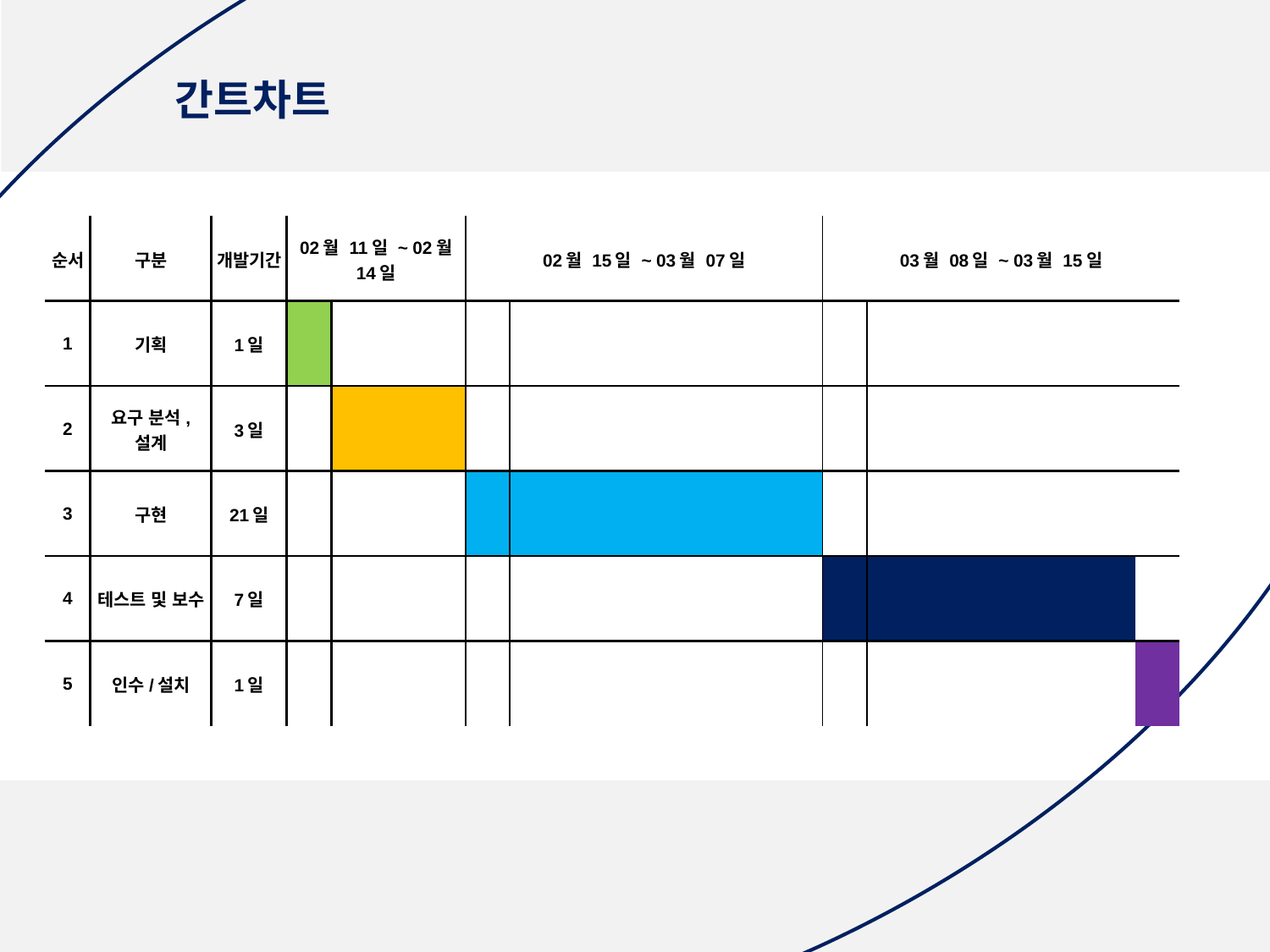

간트차트
| 순서 | 구분 | 개발기간 | 02월 11일 ~ 02월 14일 |  |  |  | 02월 15일 ~ 03월 07일 |  |  |  |  |  |  |  | 03월 08일 ~ 03월 15일 |  |  |  |  |  |  |  |
| --- | --- | --- | --- | --- | --- | --- | --- | --- | --- | --- | --- | --- | --- | --- | --- | --- | --- | --- | --- | --- | --- | --- |
| 1 | 기획 | 1일 |  |  |  |  |  |  |  |  |  |  |  |  |  |  |  |  |  |  |  |  |
| 2 | 요구 분석, 설계 | 3일 |  |  |  |  |  |  |  |  |  |  |  |  |  |  |  |  |  |  |  |  |
| 3 | 구현 | 21일 |  |  |  |  |  |  |  |  |  |  |  |  |  |  |  |  |  |  |  |  |
| 4 | 테스트 및 보수 | 7일 |  |  |  |  |  |  |  |  |  |  |  |  |  |  |  |  |  |  |  |  |
| 5 | 인수/설치 | 1일 |  |  |  |  |  |  |  |  |  |  |  |  |  |  |  |  |  |  |  |  |